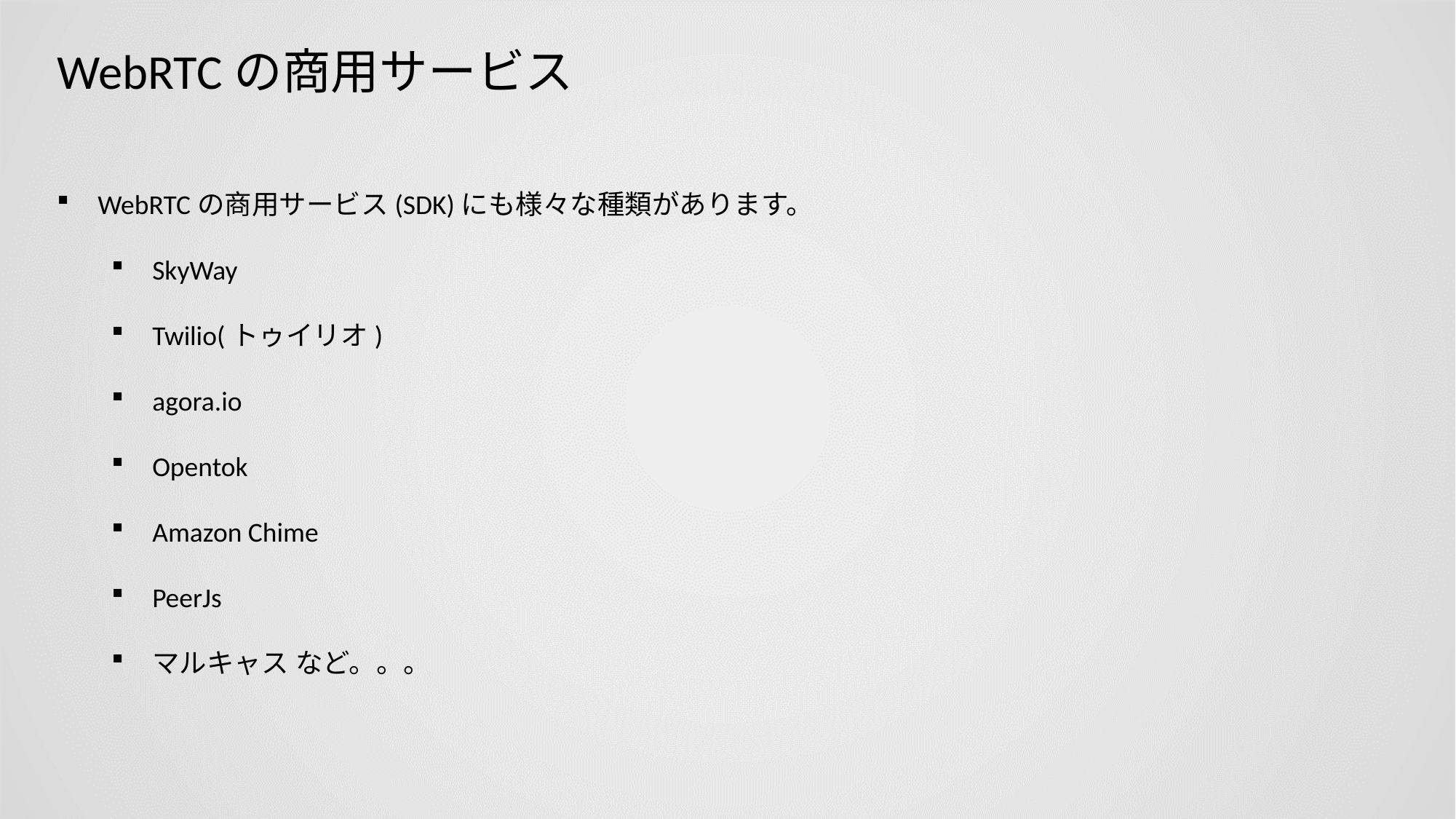

WebRTCの商用サービス
WebRTCの商用サービス(SDK)にも様々な種類があります。
SkyWay
Twilio(トゥイリオ)
agora.io
Opentok
Amazon Chime
PeerJs
マルキャス など。。。